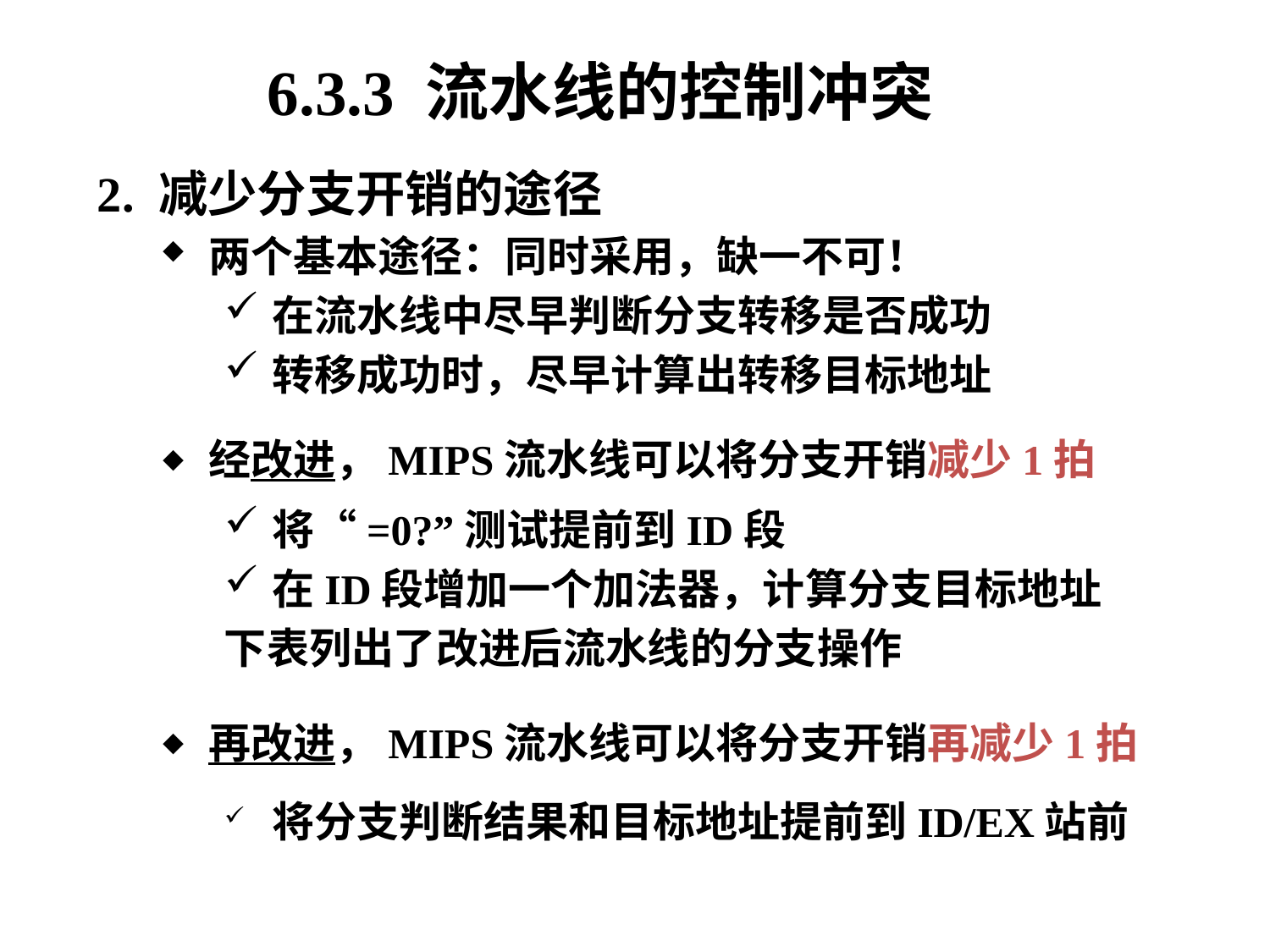

6.3.3 流水线的控制冲突
2. 减少分支开销的途径
两个基本途径：同时采用，缺一不可！
在流水线中尽早判断分支转移是否成功
转移成功时，尽早计算出转移目标地址
经改进，MIPS流水线可以将分支开销减少1拍
将“=0?”测试提前到ID段
在ID段增加一个加法器，计算分支目标地址
下表列出了改进后流水线的分支操作
再改进，MIPS流水线可以将分支开销再减少1拍
将分支判断结果和目标地址提前到ID/EX站前